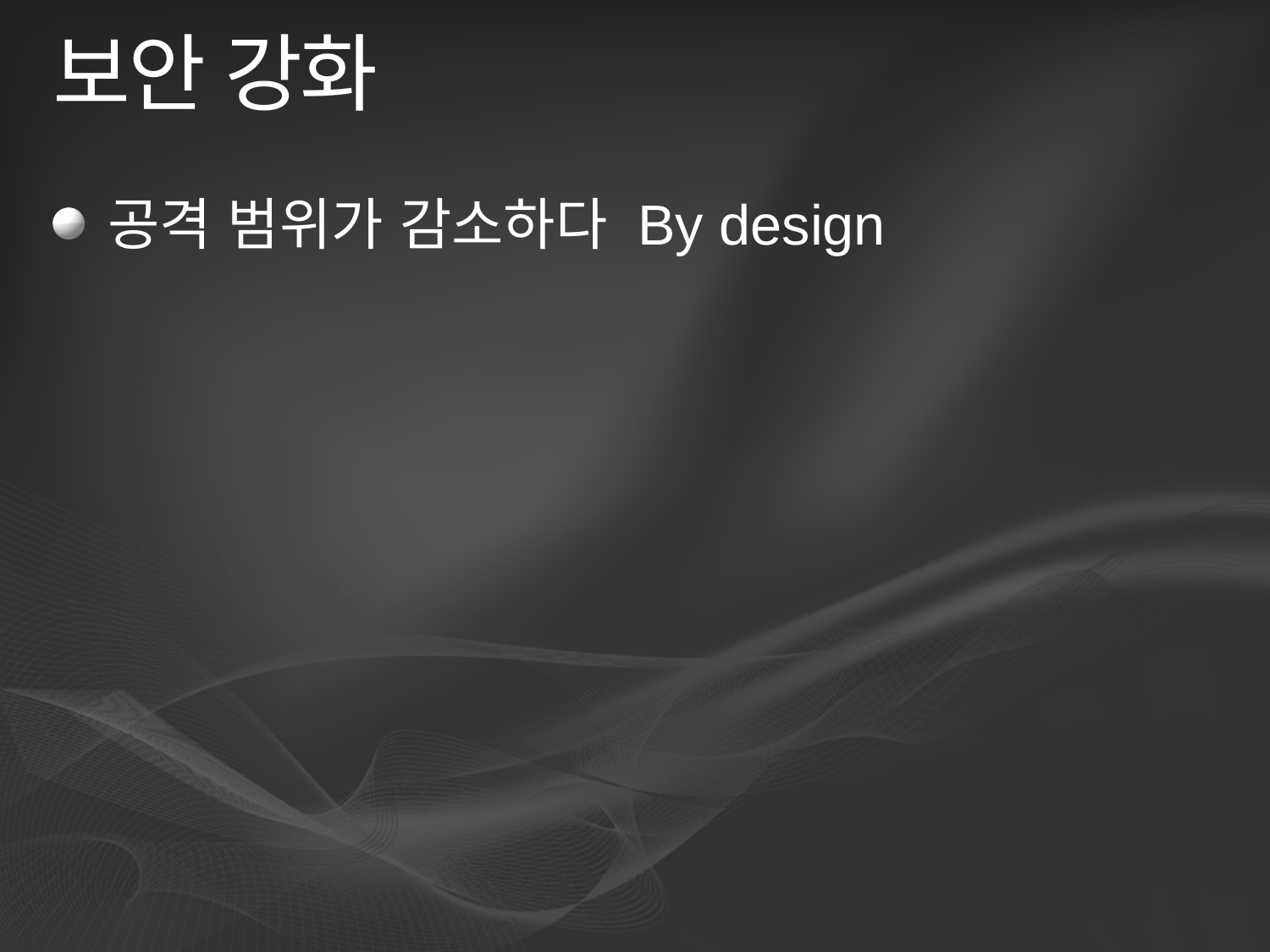

# 보안 강화
공격 범위가 감소하다 By design